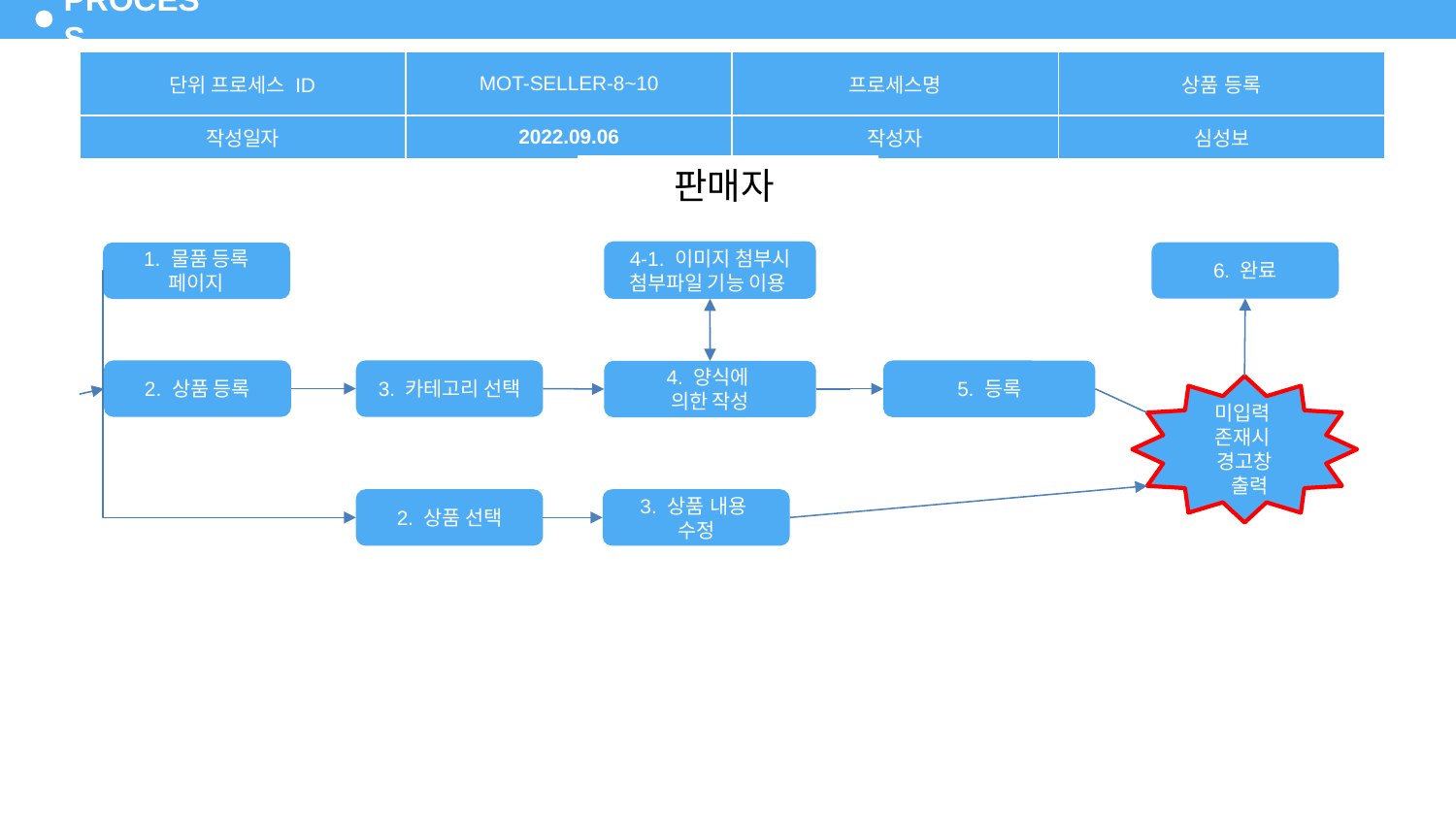

PROCESS
| 단위 프로세스 ID | MOT-SELLER-8~10 | 프로세스명 | 상품 등록 |
| --- | --- | --- | --- |
| 작성일자 | 2022.09.06 | 작성자 | 심성보 |
판매자
4-1. 이미지 첨부시 첨부파일 기능 이용
6. 완료
1. 물품 등록
페이지
2. 상품 등록
3. 카테고리 선택
5. 등록
4. 양식에
의한 작성
미입력  존재시
경고창
 출력
2. 상품 선택
3. 상품 내용
수정